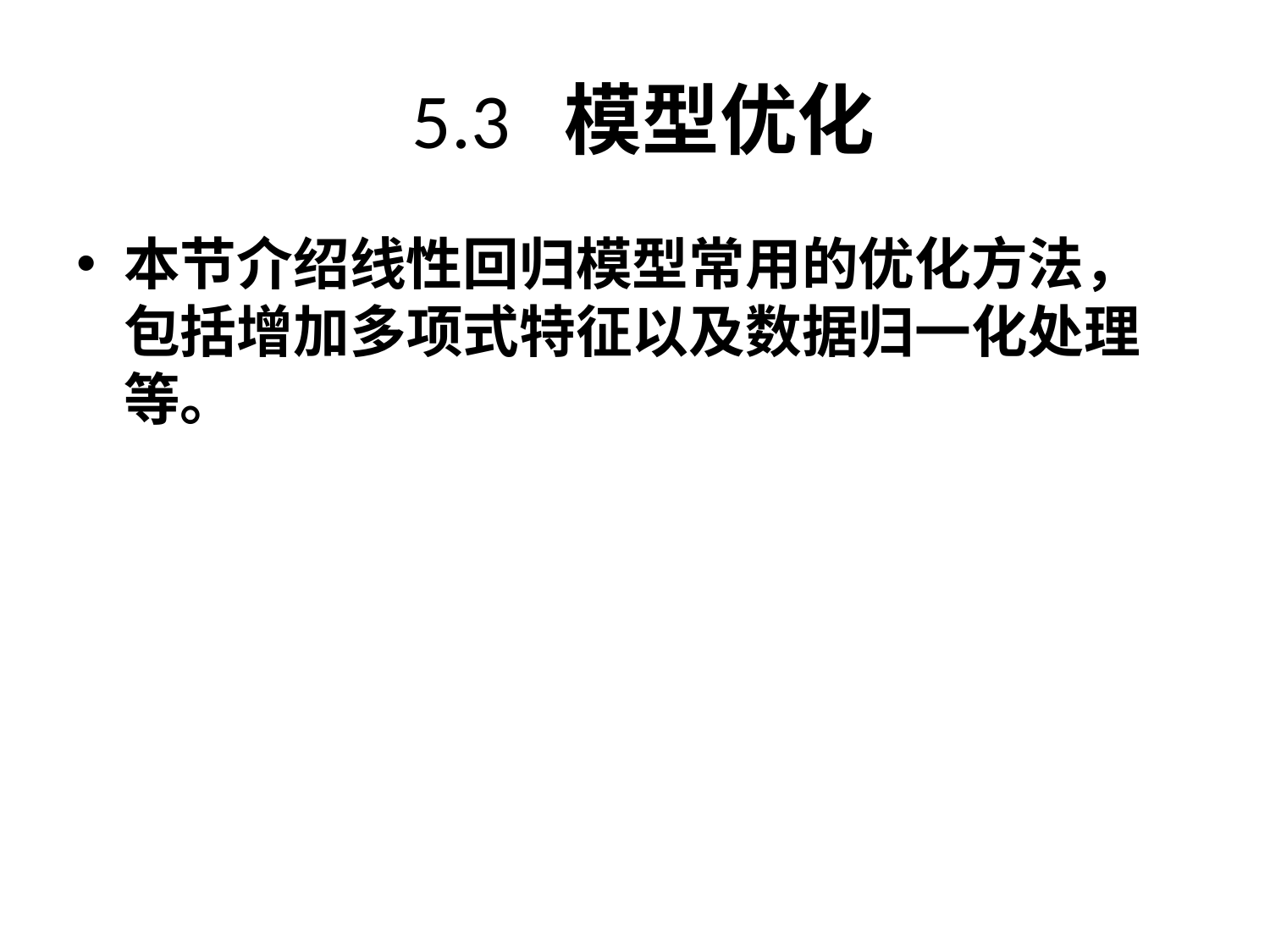

# 5.3  模型优化
本节介绍线性回归模型常用的优化方法，包括增加多项式特征以及数据归一化处理等。